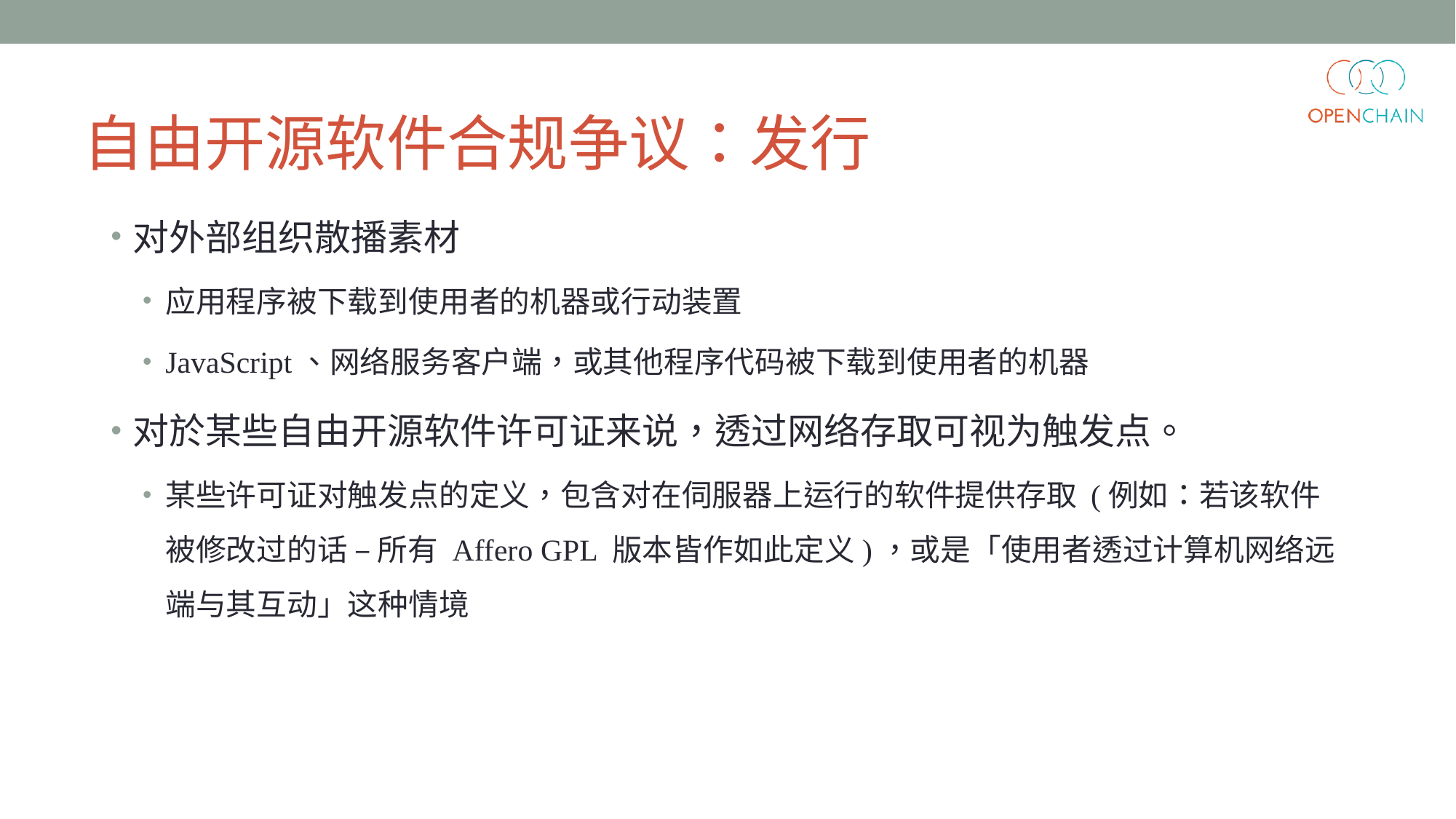

# 自由开源软件合规争议：发行
对外部组织散播素材
应用程序被下载到使用者的机器或行动装置
JavaScript、网络服务客户端，或其他程序代码被下载到使用者的机器
对於某些自由开源软件许可证来说，透过网络存取可视为触发点。
某些许可证对触发点的定义，包含对在伺服器上运行的软件提供存取 (例如：若该软件被修改过的话 – 所有 Affero GPL 版本皆作如此定义)，或是「使用者透过计算机网络远端与其互动」这种情境